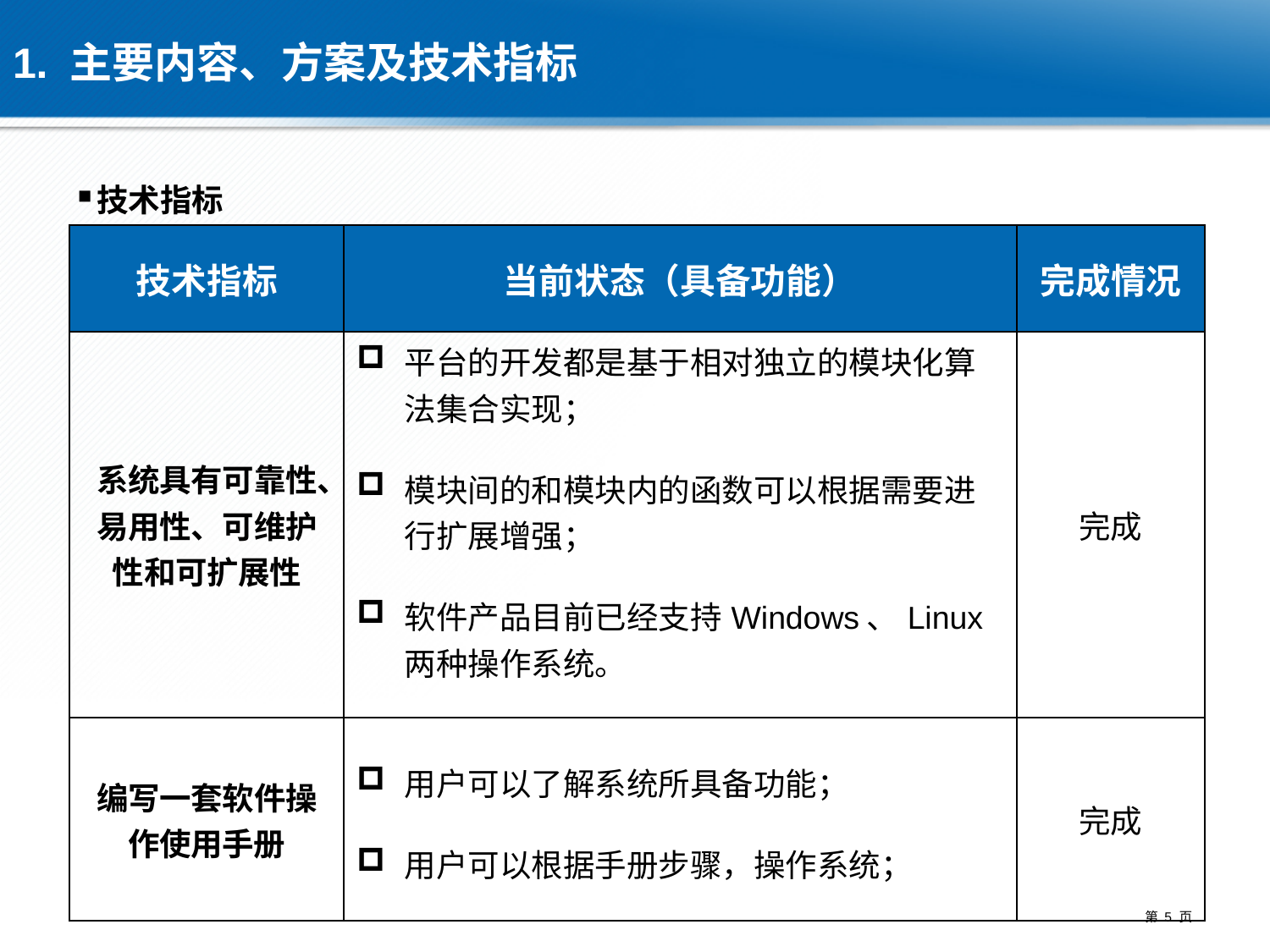

# 1. 主要内容、方案及技术指标
技术指标
| 技术指标 | 当前状态（具备功能） | 完成情况 |
| --- | --- | --- |
| 系统具有可靠性、易用性、可维护性和可扩展性 | 平台的开发都是基于相对独立的模块化算法集合实现； 模块间的和模块内的函数可以根据需要进行扩展增强； 软件产品目前已经支持Windows、Linux两种操作系统。 | 完成 |
| 编写一套软件操作使用手册 | 用户可以了解系统所具备功能； 用户可以根据手册步骤，操作系统； | 完成 |
第 5 页